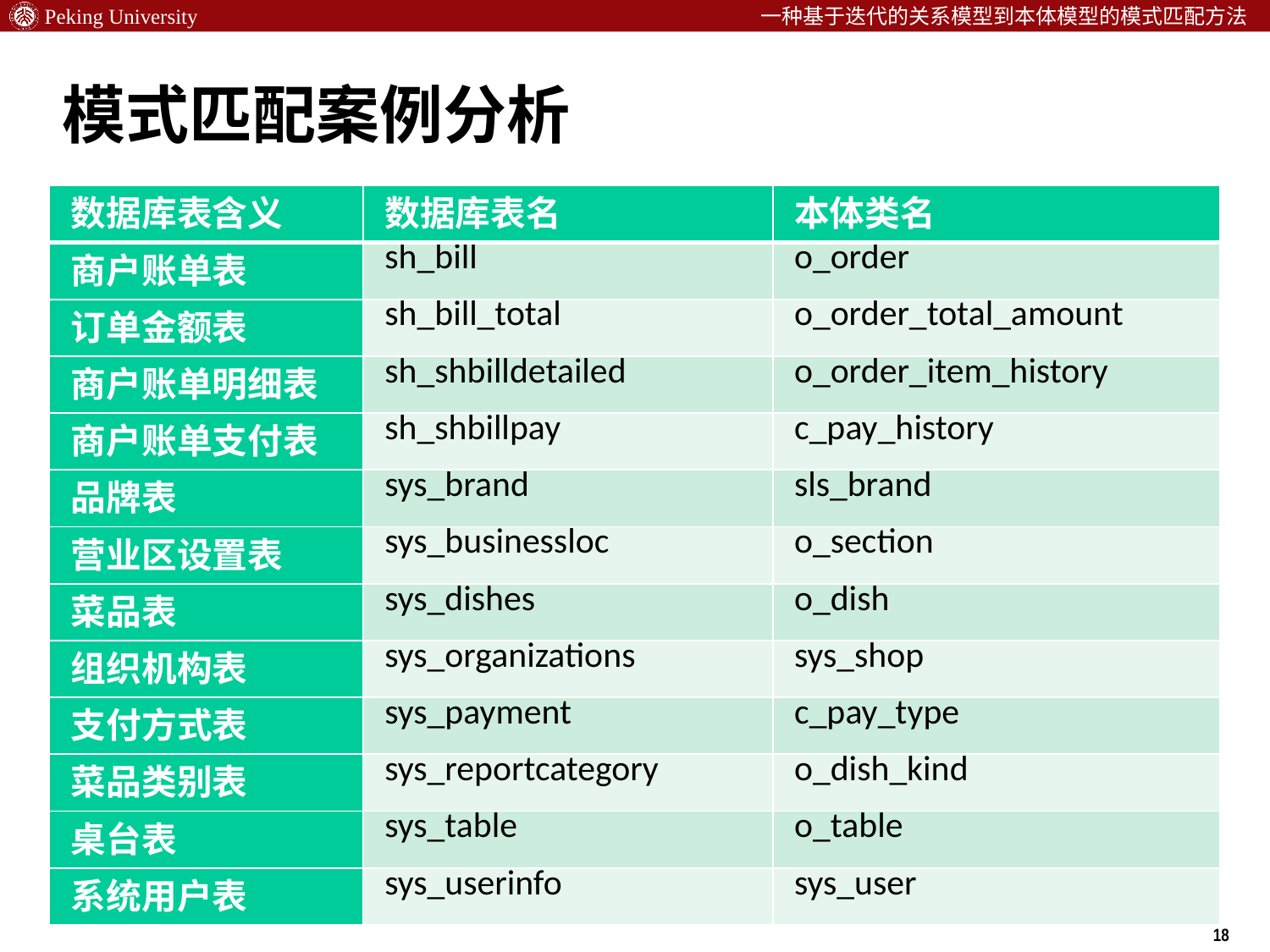

# 模式匹配案例分析
| 数据库表含义 | 数据库表名 | 本体类名 |
| --- | --- | --- |
| 商户账单表 | sh\_bill | o\_order |
| 订单金额表 | sh\_bill\_total | o\_order\_total\_amount |
| 商户账单明细表 | sh\_shbilldetailed | o\_order\_item\_history |
| 商户账单支付表 | sh\_shbillpay | c\_pay\_history |
| 品牌表 | sys\_brand | sls\_brand |
| 营业区设置表 | sys\_businessloc | o\_section |
| 菜品表 | sys\_dishes | o\_dish |
| 组织机构表 | sys\_organizations | sys\_shop |
| 支付方式表 | sys\_payment | c\_pay\_type |
| 菜品类别表 | sys\_reportcategory | o\_dish\_kind |
| 桌台表 | sys\_table | o\_table |
| 系统用户表 | sys\_userinfo | sys\_user |